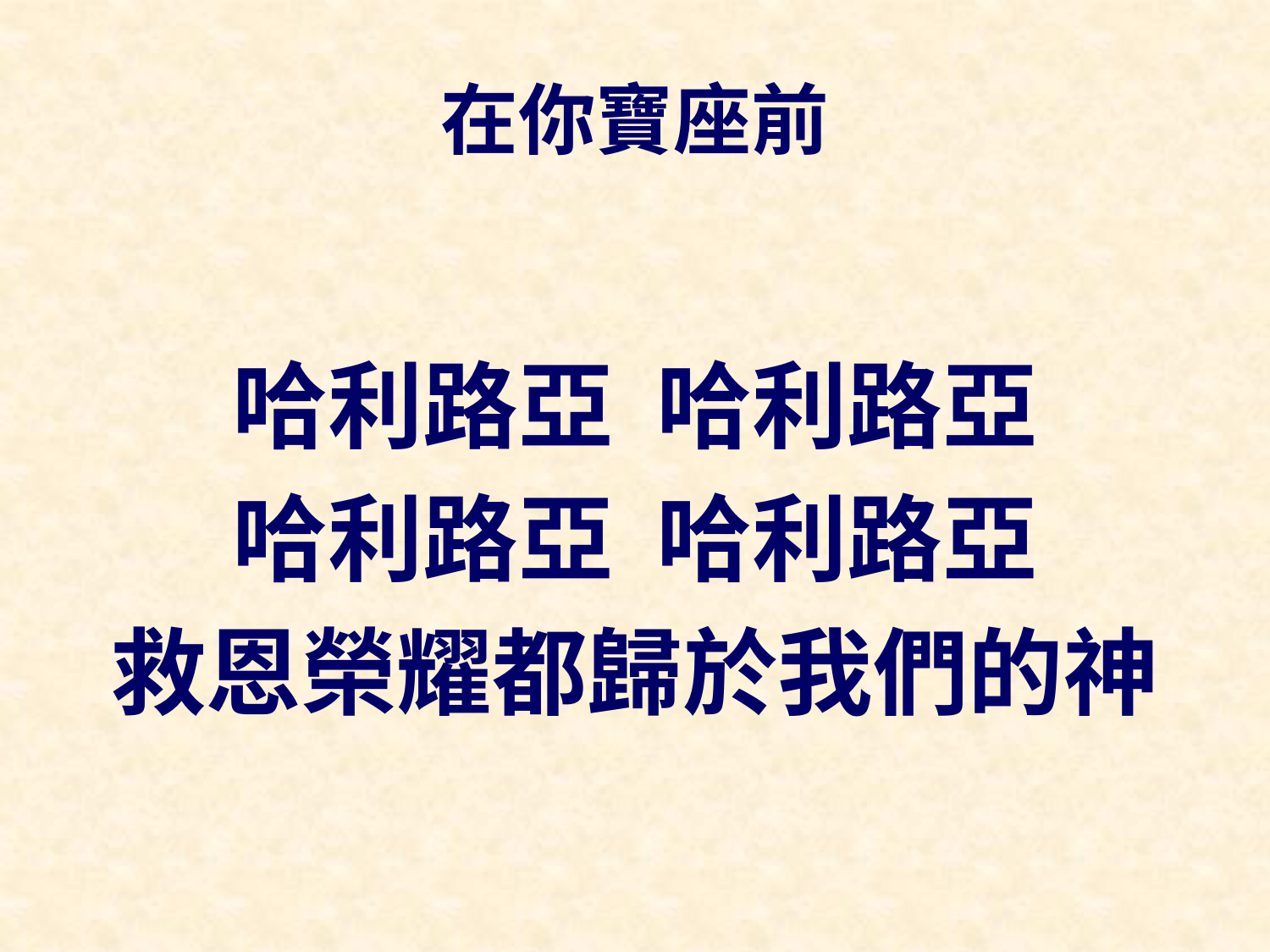

# 在你寶座前
哈利路亞  哈利路亞
哈利路亞  哈利路亞
救恩榮耀都歸於我們的神